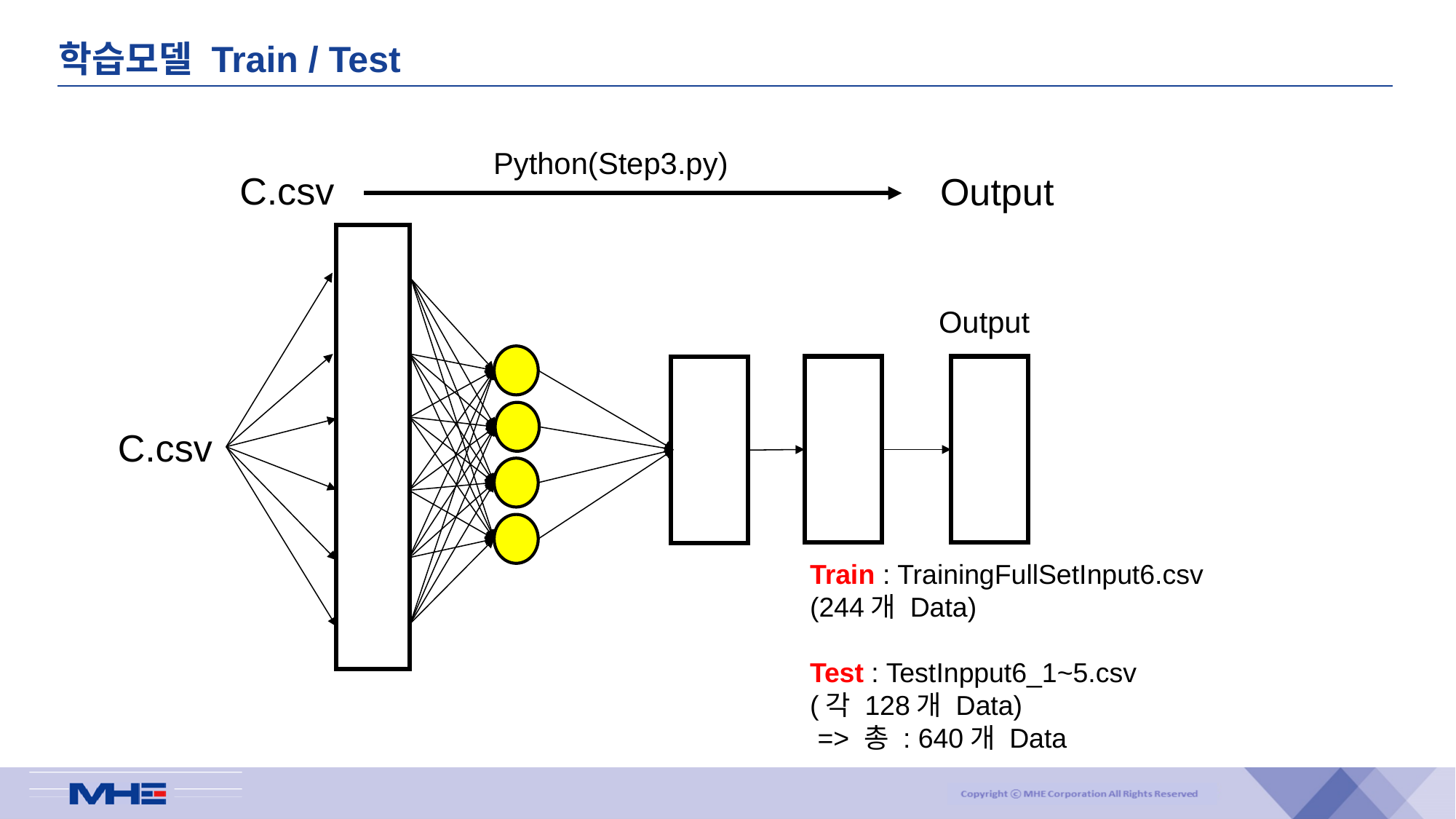

학습모델 Train / Test
Python(Step3.py)
C.csv
Output

Output

C.csv

Train : TrainingFullSetInput6.csv (244개 Data)

Test : TestInpput6_1~5.csv
(각 128개 Data)
 => 총 : 640개 Data